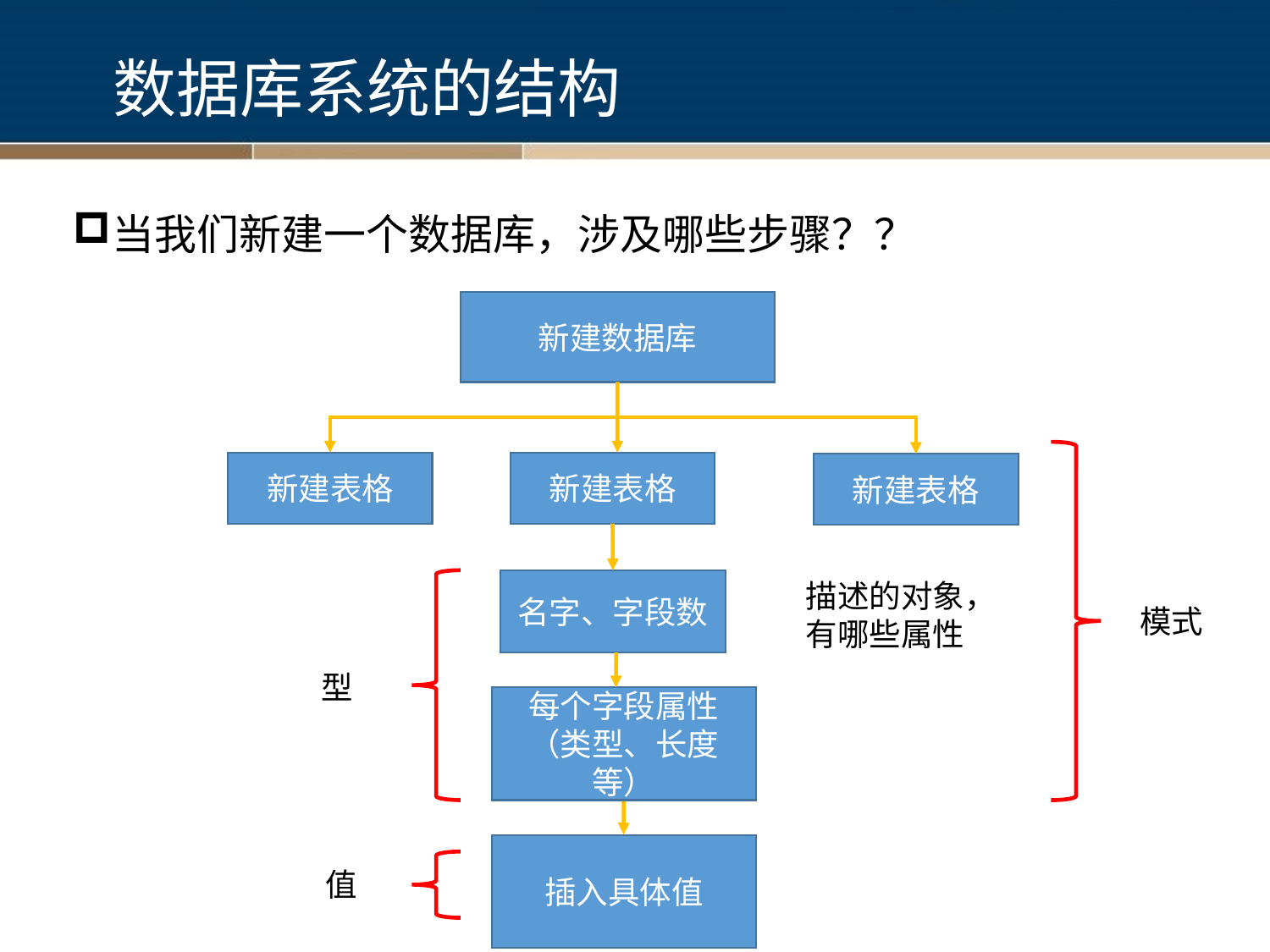

# 数据库系统的结构
当我们新建一个数据库，涉及哪些步骤？？
新建数据库
新建表格
新建表格
新建表格

模式
名字、字段数

型
描述的对象，有哪些属性
每个字段属性（类型、长度等）
插入具体值

值